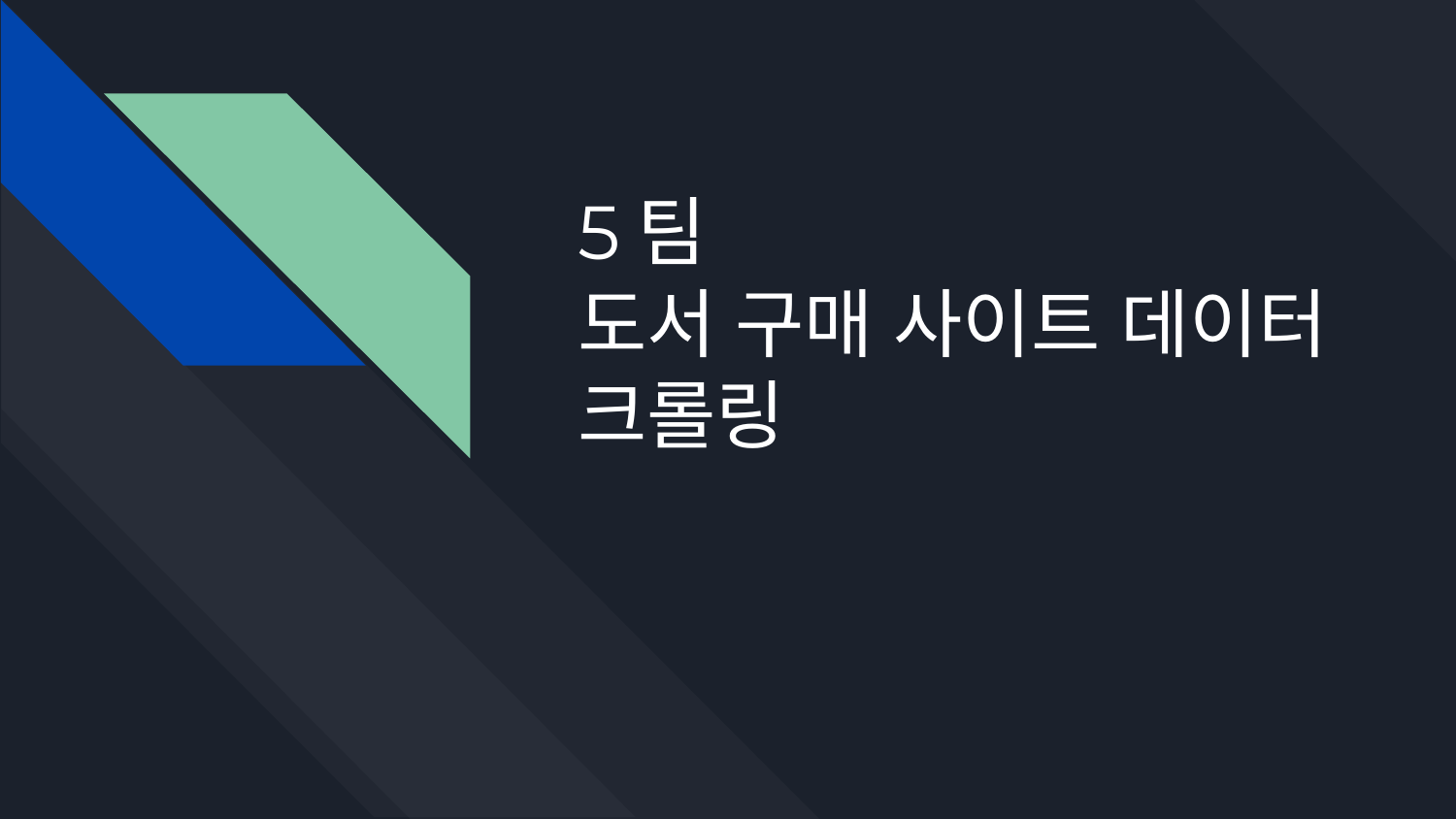

# 5팀
도서 구매 사이트 데이터 크롤링